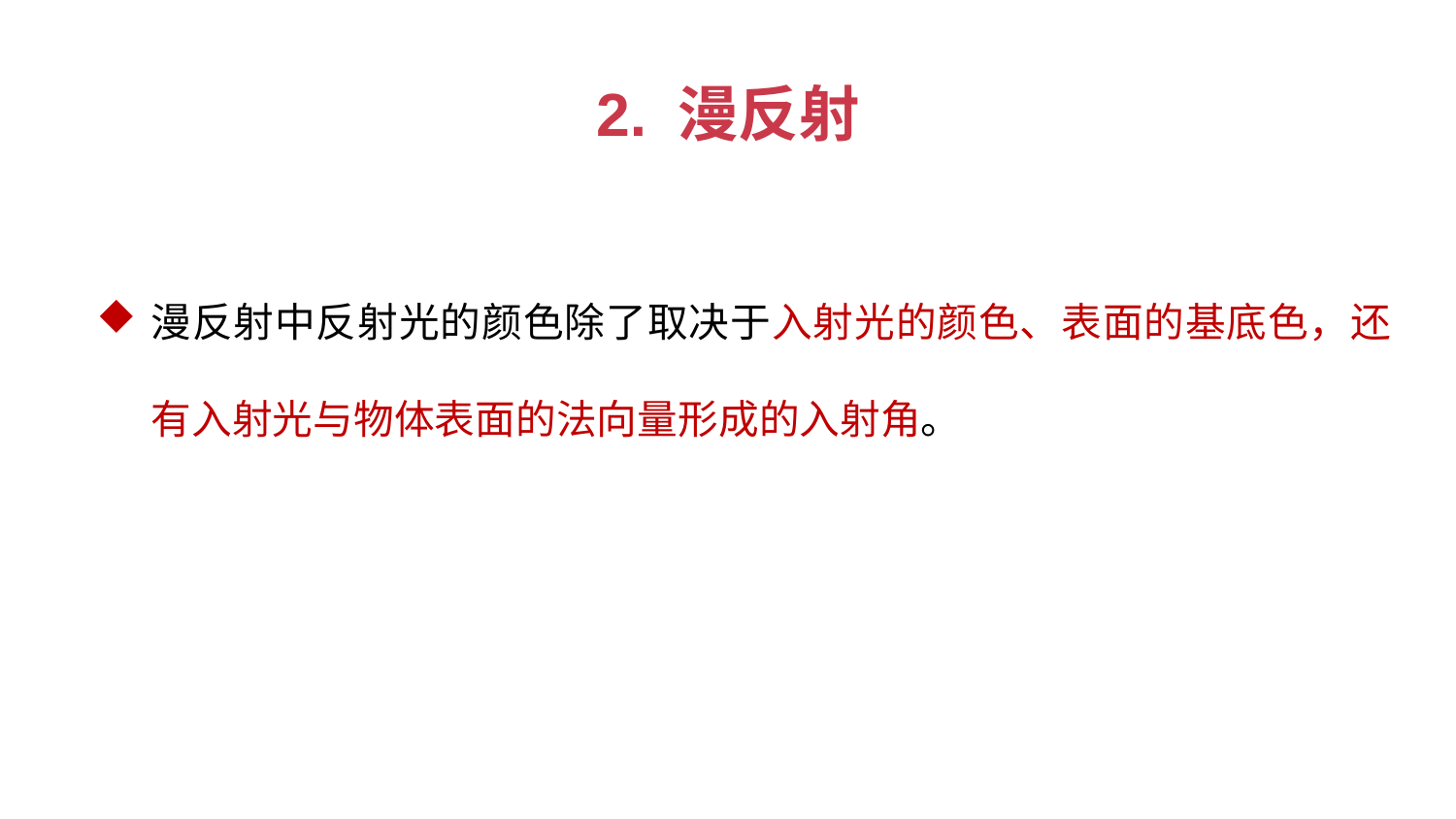

2. 漫反射
漫反射中反射光的颜色除了取决于入射光的颜色、表面的基底色，还有入射光与物体表面的法向量形成的入射角。